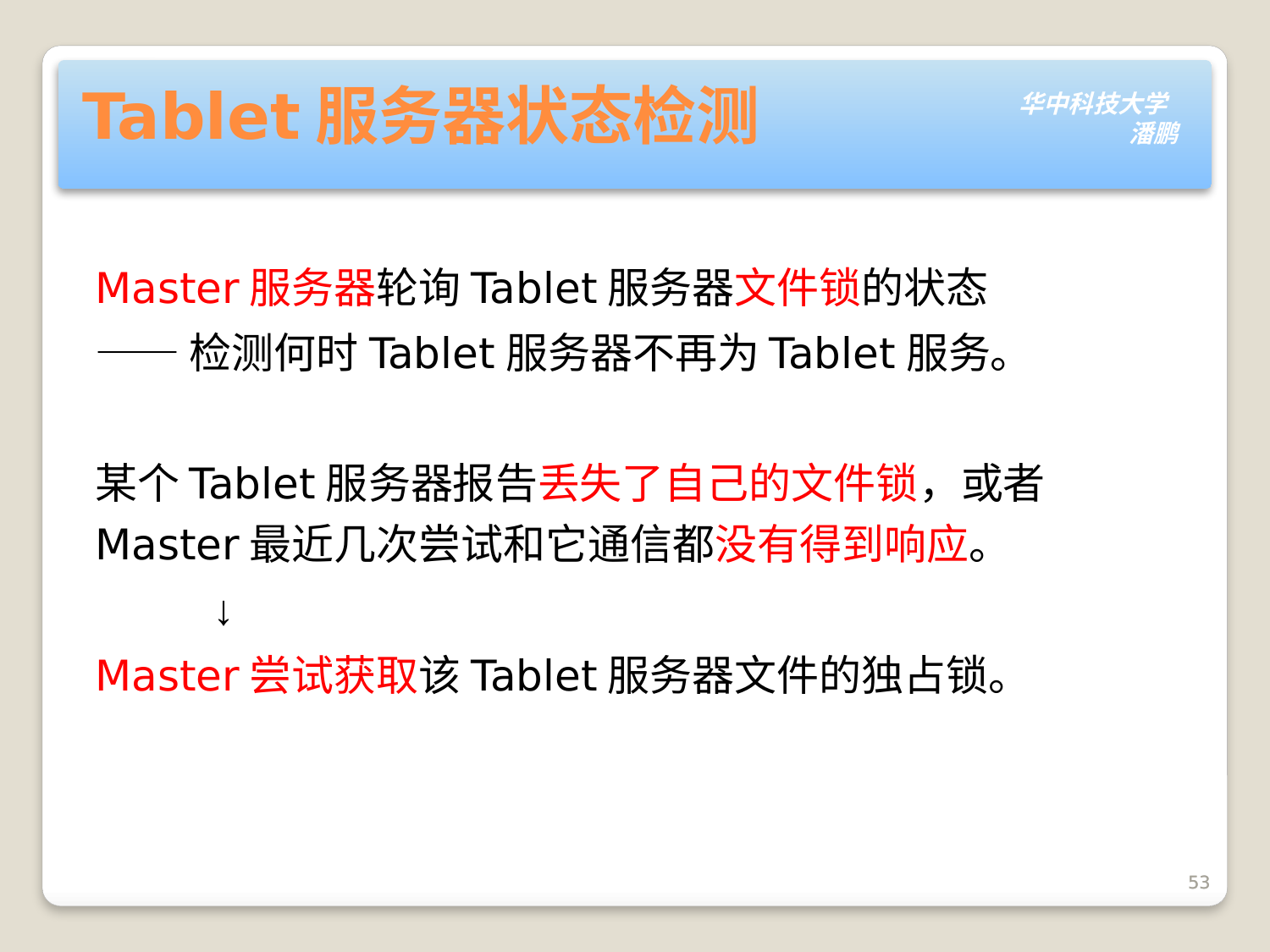

# Tablet服务器状态检测
Master服务器轮询Tablet服务器文件锁的状态
——检测何时Tablet服务器不再为Tablet服务。

某个Tablet服务器报告丢失了自己的文件锁，或者Master最近几次尝试和它通信都没有得到响应。
          ↓
Master尝试获取该Tablet服务器文件的独占锁。
53
53